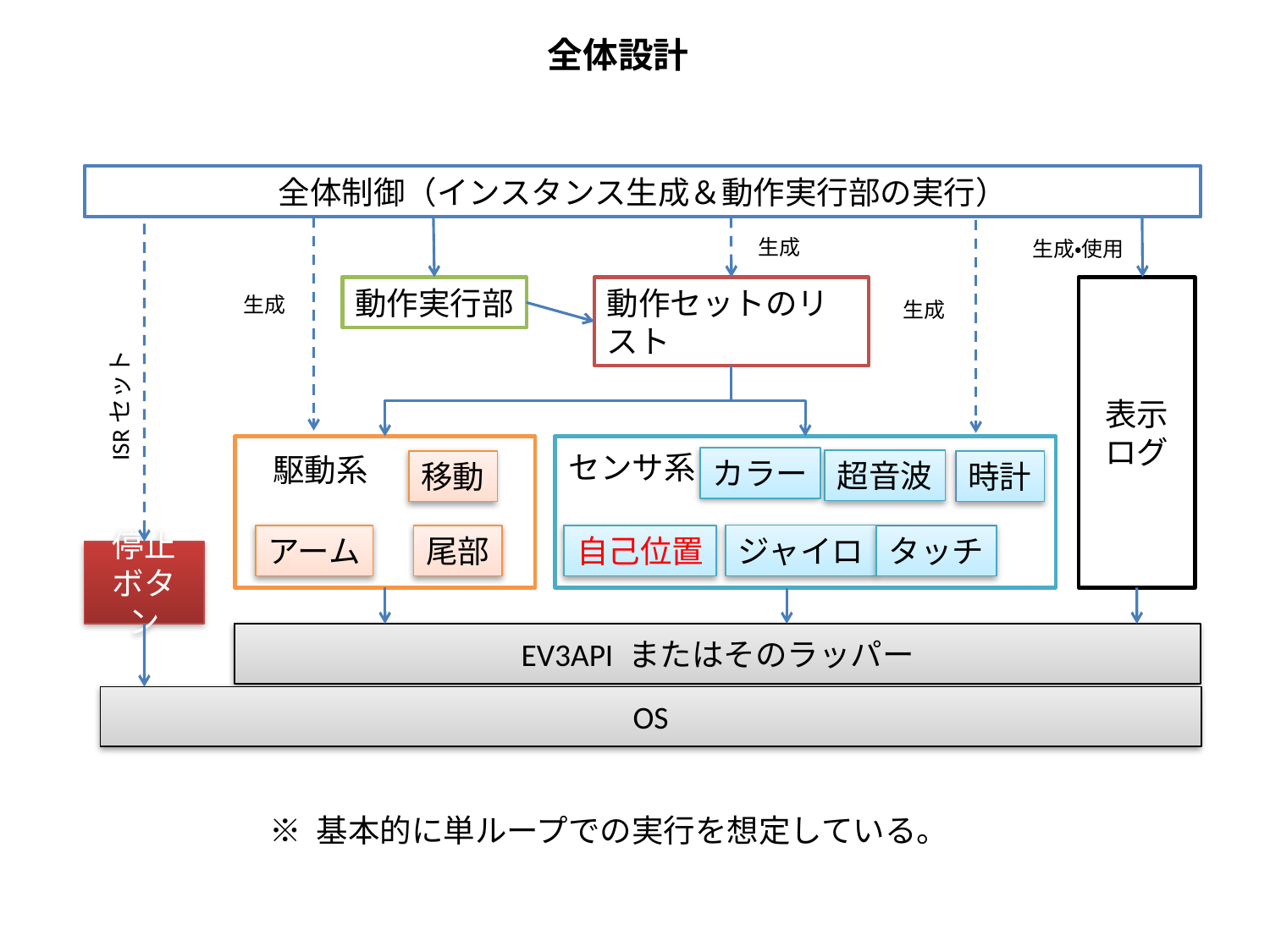

全体設計
全体制御（インスタンス生成＆動作実行部の実行）
生成
生成・使用
動作実行部
動作セットのリスト
表示
ログ
生成
生成
ISRセット

センサ系
駆動系
カラー
超音波
移動
時計
ジャイロ
タッチ
アーム
尾部
自己位置
停止ボタン
EV3API またはそのラッパー
OS
※ 基本的に単ループでの実行を想定している。